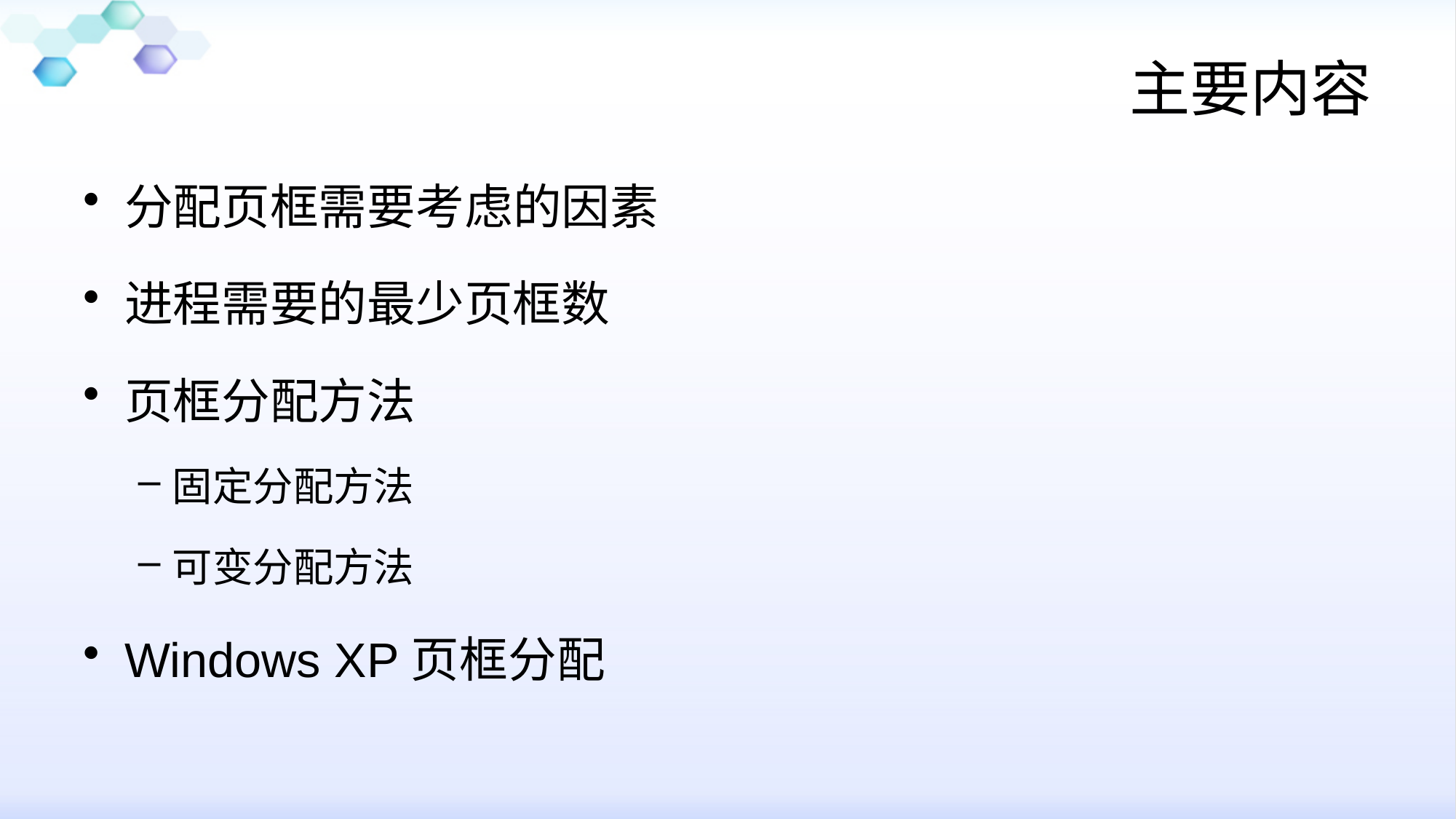

# 主要内容
分配页框需要考虑的因素
进程需要的最少页框数
页框分配方法
固定分配方法
可变分配方法
Windows XP页框分配